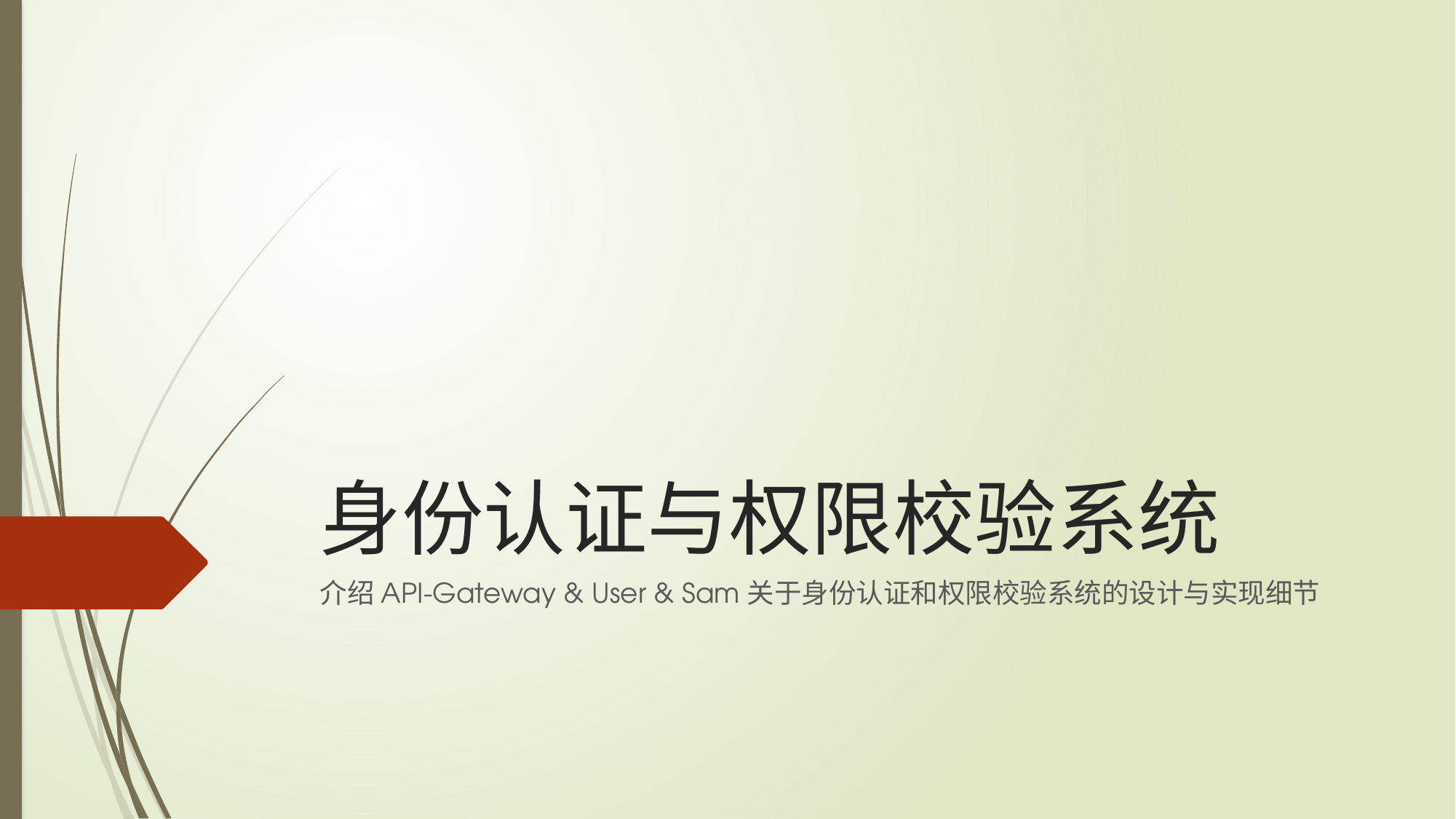

# 身份认证与权限校验系统
介绍API-Gateway & User & Sam关于身份认证和权限校验系统的设计与实现细节